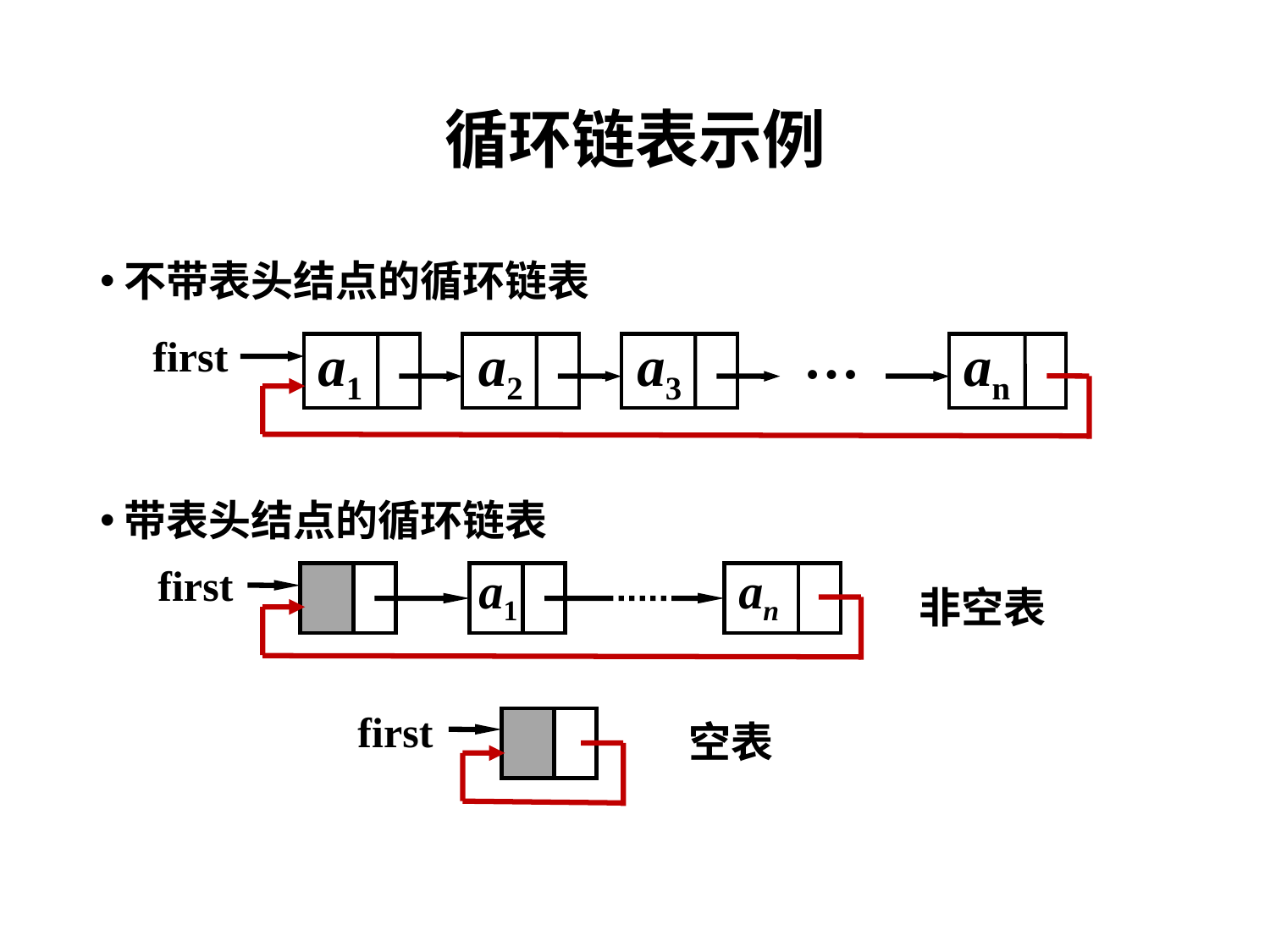

# 循环链表示例
不带表头结点的循环链表

带表头结点的循环链表
…
first
a1
a2
a3
an

first
a1
 an

非空表

first
空表